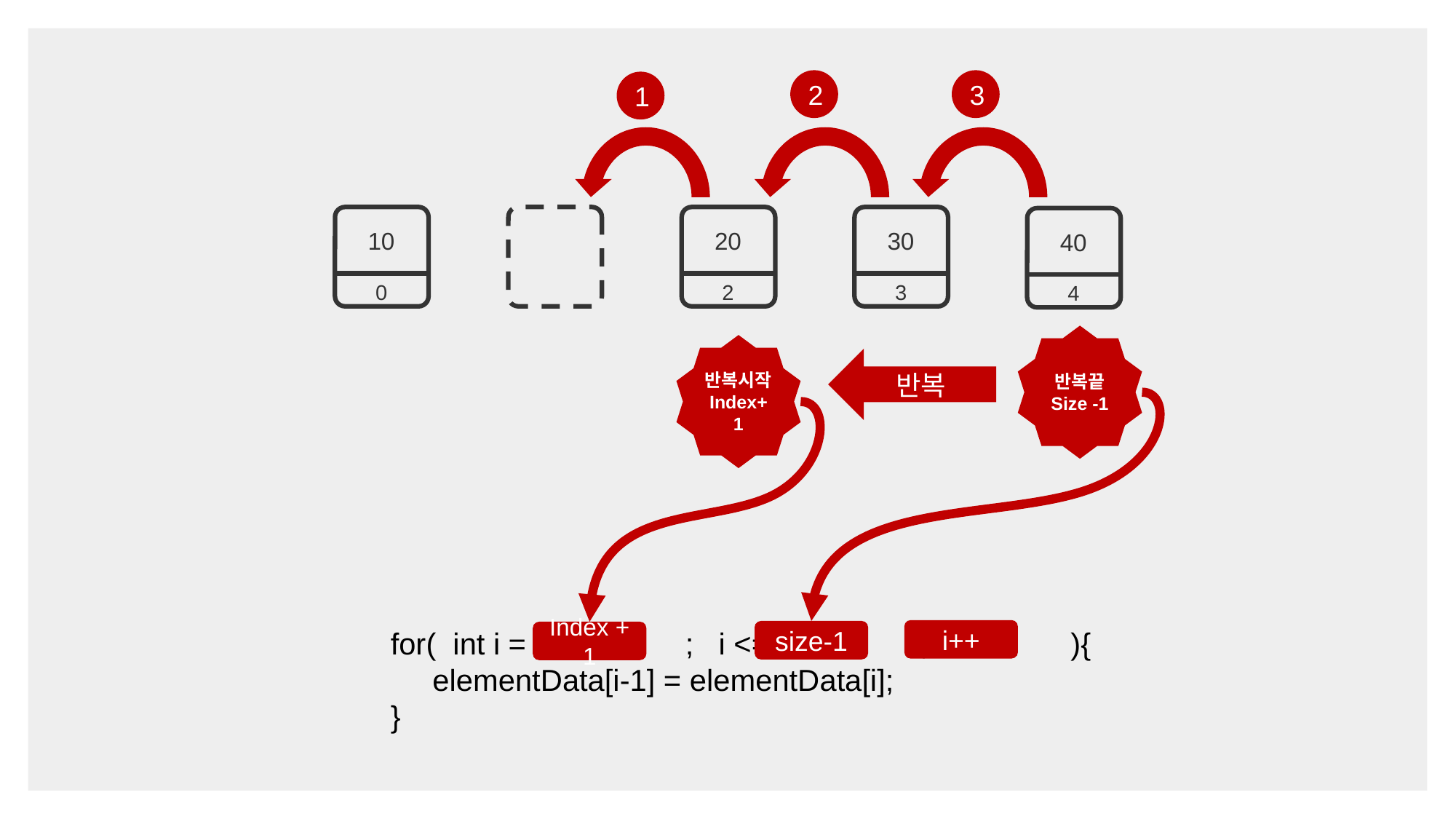

2
3
1

10
0

20
2

30
3

40
4
반복끝
Size -1
반복시작
Index+1
반복
for(  int i =                   ;   i <=                  ;                 ){
     elementData[i-1] = elementData[i];
}
i++
size-1
Index + 1